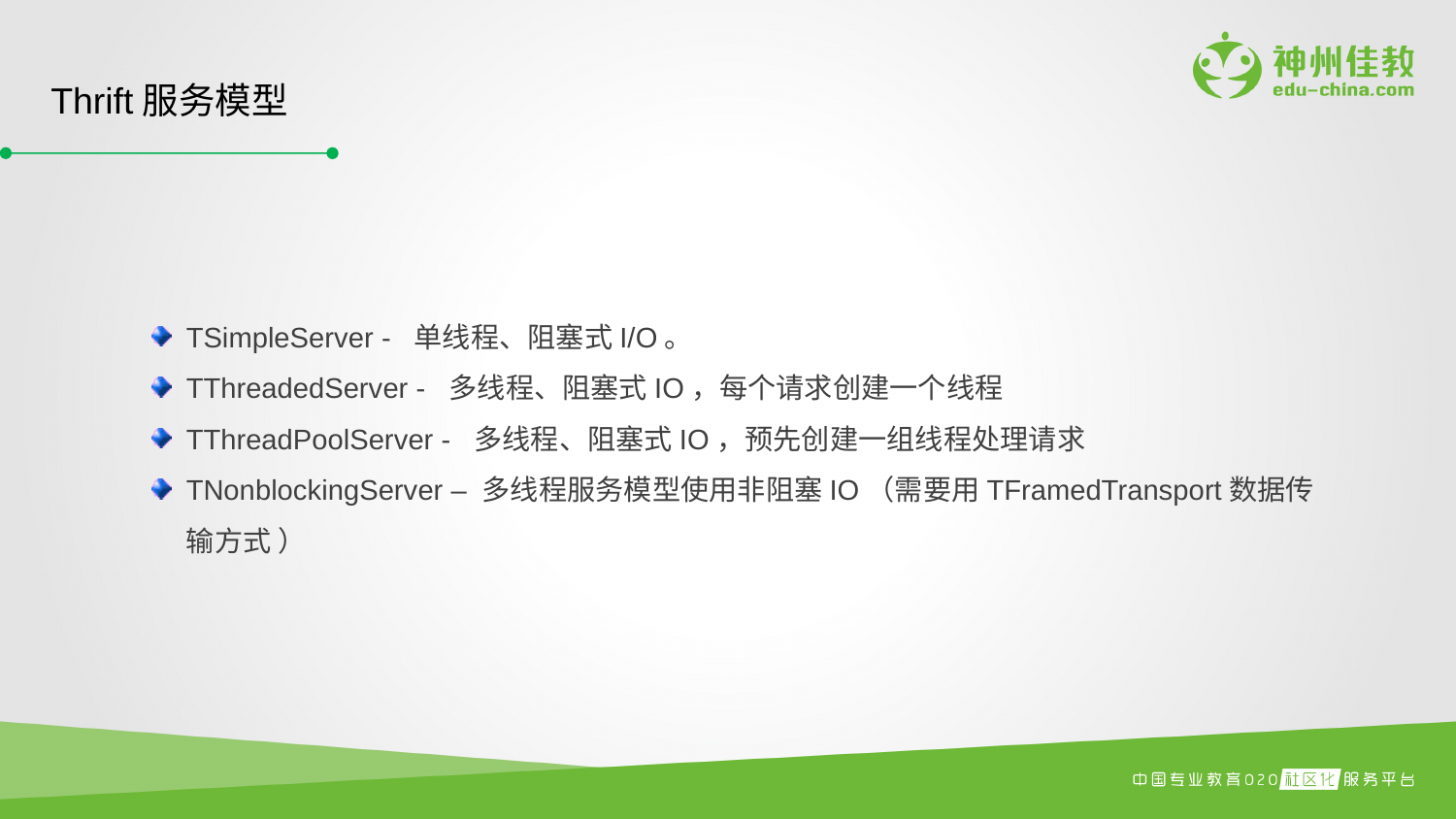

Thrift服务模型

TSimpleServer -  单线程、阻塞式I/O。
TThreadedServer -  多线程、阻塞式IO，每个请求创建一个线程
TThreadPoolServer -  多线程、阻塞式IO，预先创建一组线程处理请求
TNonblockingServer – 多线程服务模型使用非阻塞IO（需要用TFramedTransport数据传输方式 ）